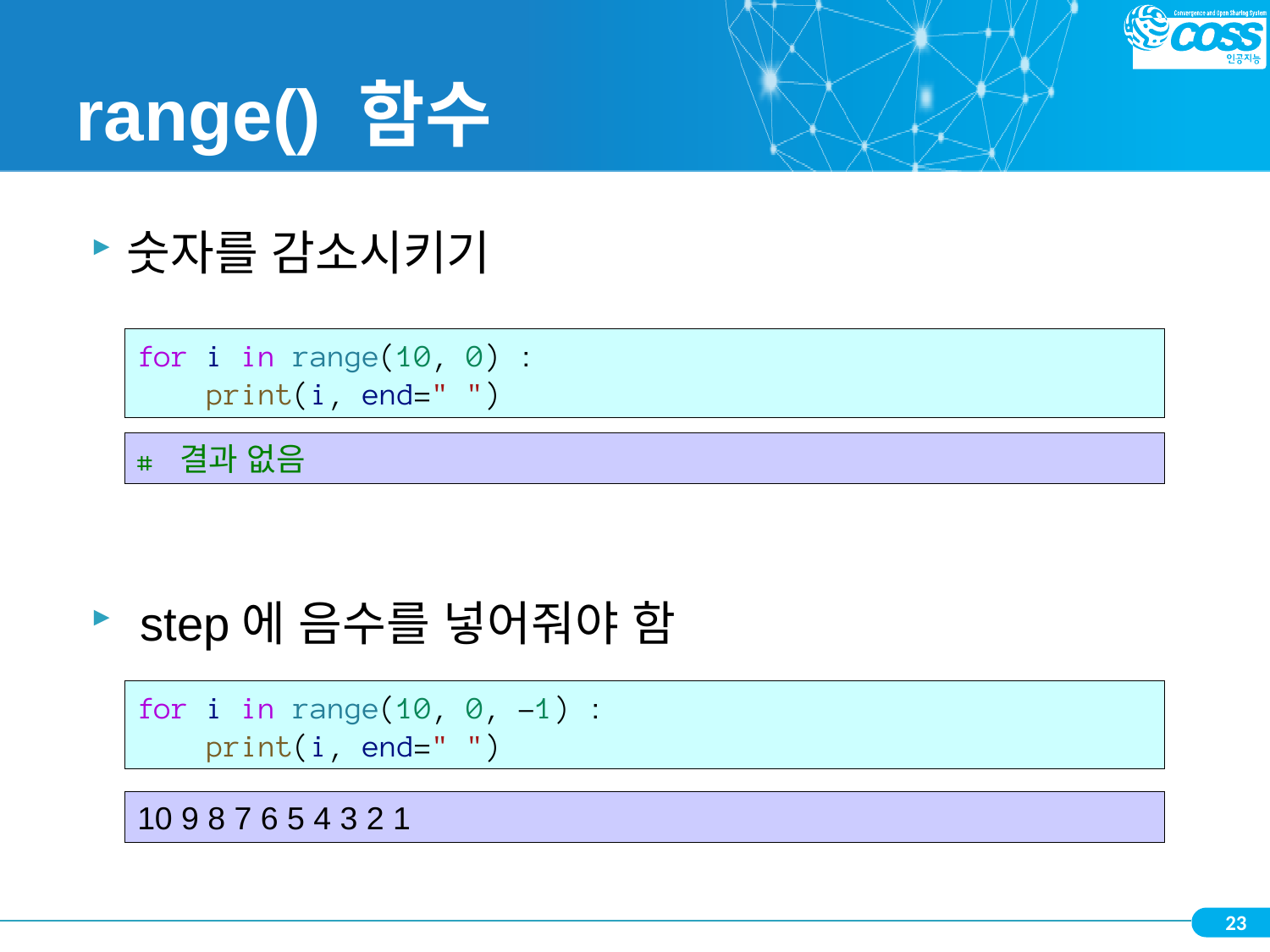

# range() 함수
숫자를 감소시키기

 step에 음수를 넣어줘야 함

for i in range(10, 0) :
    print(i, end=" ")
# 결과 없음
for i in range(10, 0, -1) :
    print(i, end=" ")
10 9 8 7 6 5 4 3 2 1